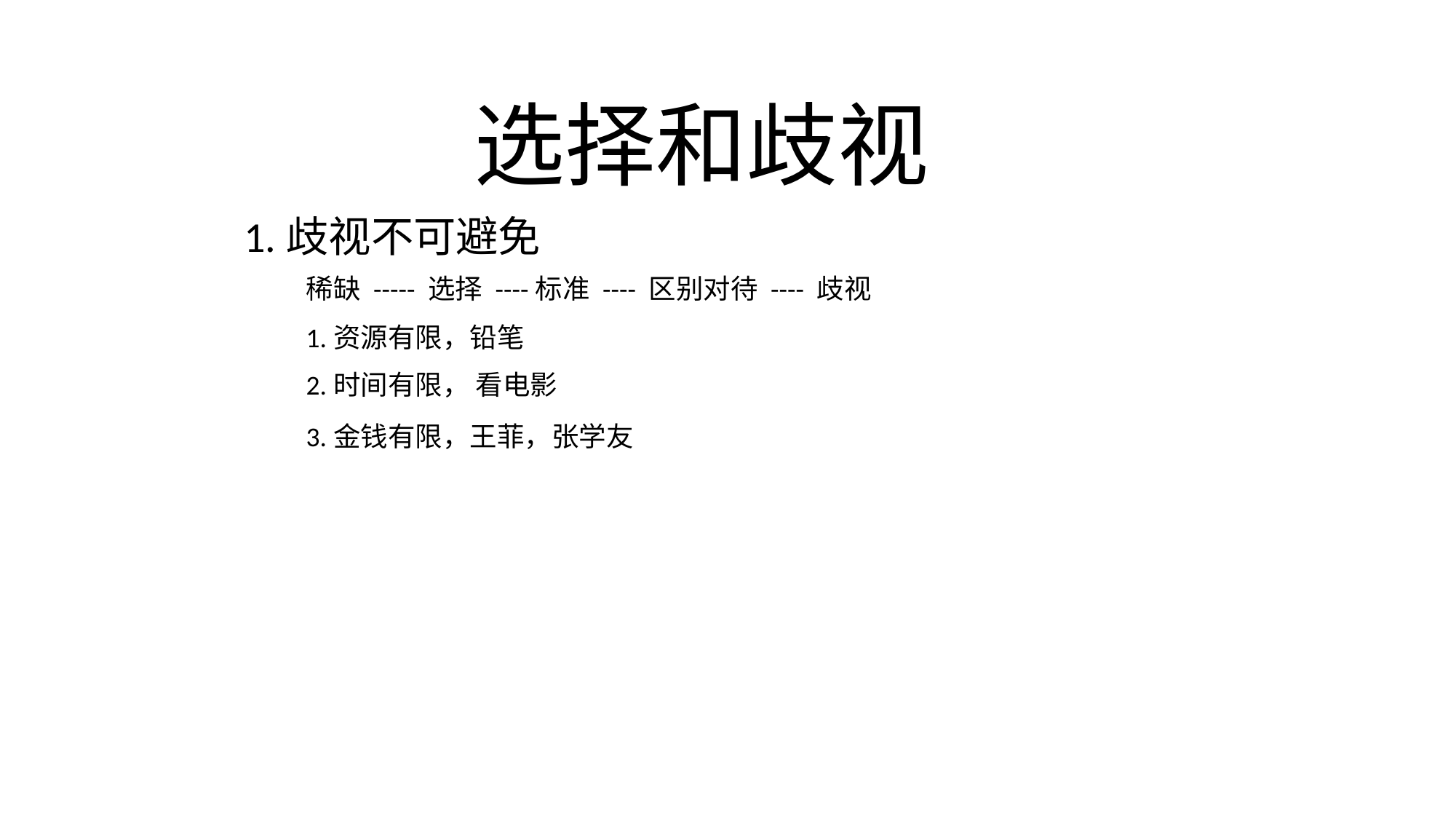

# 选择和歧视
1.歧视不可避免
稀缺 ----- 选择 ----标准 ---- 区别对待 ---- 歧视
1.资源有限，铅笔
2.时间有限， 看电影
3.金钱有限，王菲，张学友